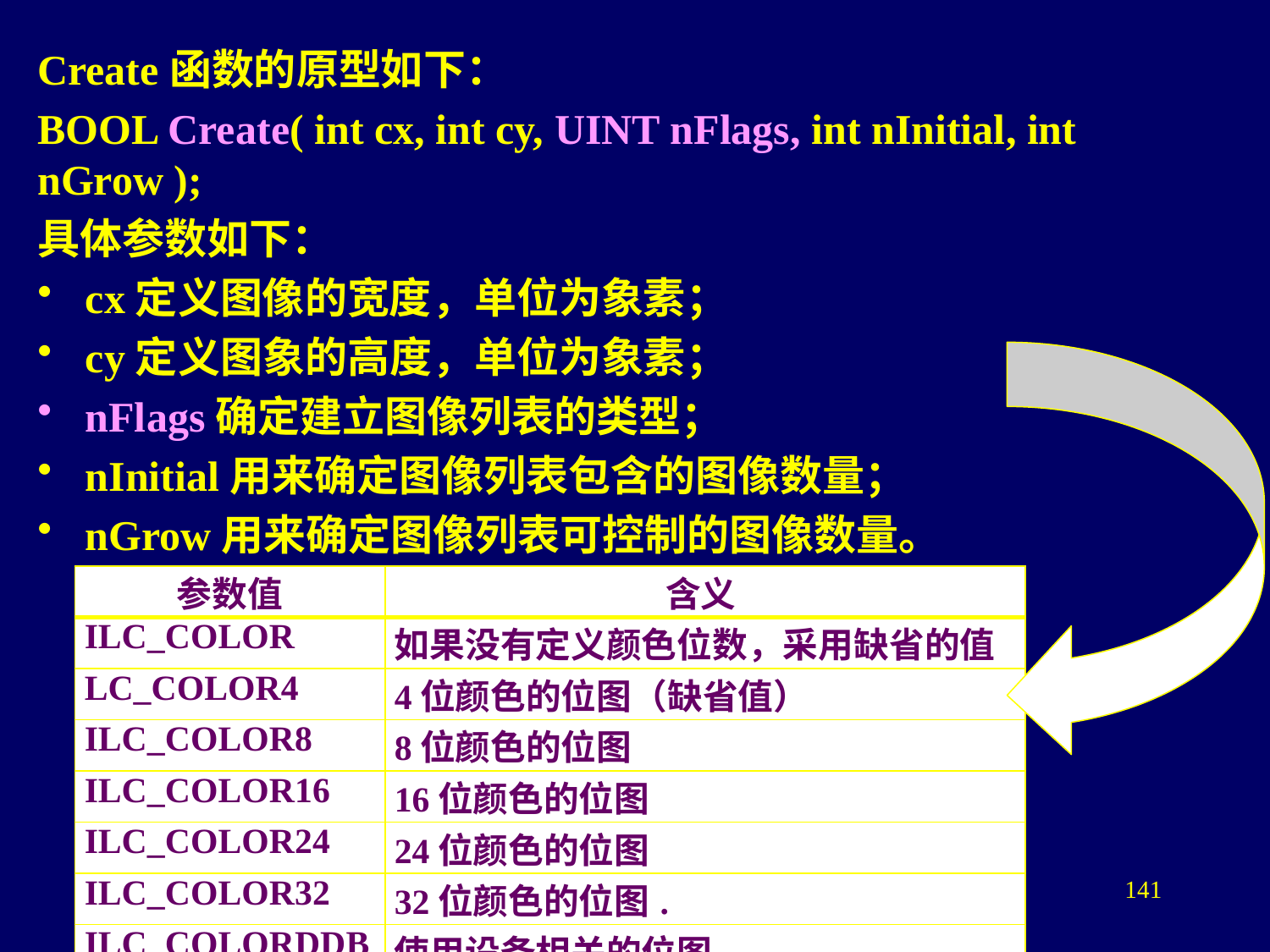

Create函数的原型如下：
BOOL Create( int cx, int cy, UINT nFlags, int nInitial, int nGrow );
具体参数如下：
cx定义图像的宽度，单位为象素；
cy定义图象的高度，单位为象素；
nFlags确定建立图像列表的类型；
nInitial用来确定图像列表包含的图像数量；
nGrow用来确定图像列表可控制的图像数量。

| 参数值 | 含义 |
| --- | --- |
| ILC\_COLOR | 如果没有定义颜色位数，采用缺省的值 |
| LC\_COLOR4 | 4位颜色的位图（缺省值） |
| ILC\_COLOR8 | 8位颜色的位图 |
| ILC\_COLOR16 | 16位颜色的位图 |
| ILC\_COLOR24 | 24位颜色的位图 |
| ILC\_COLOR32 | 32位颜色的位图. |
| ILC\_COLORDDB | 使用设备相关的位图 |
141